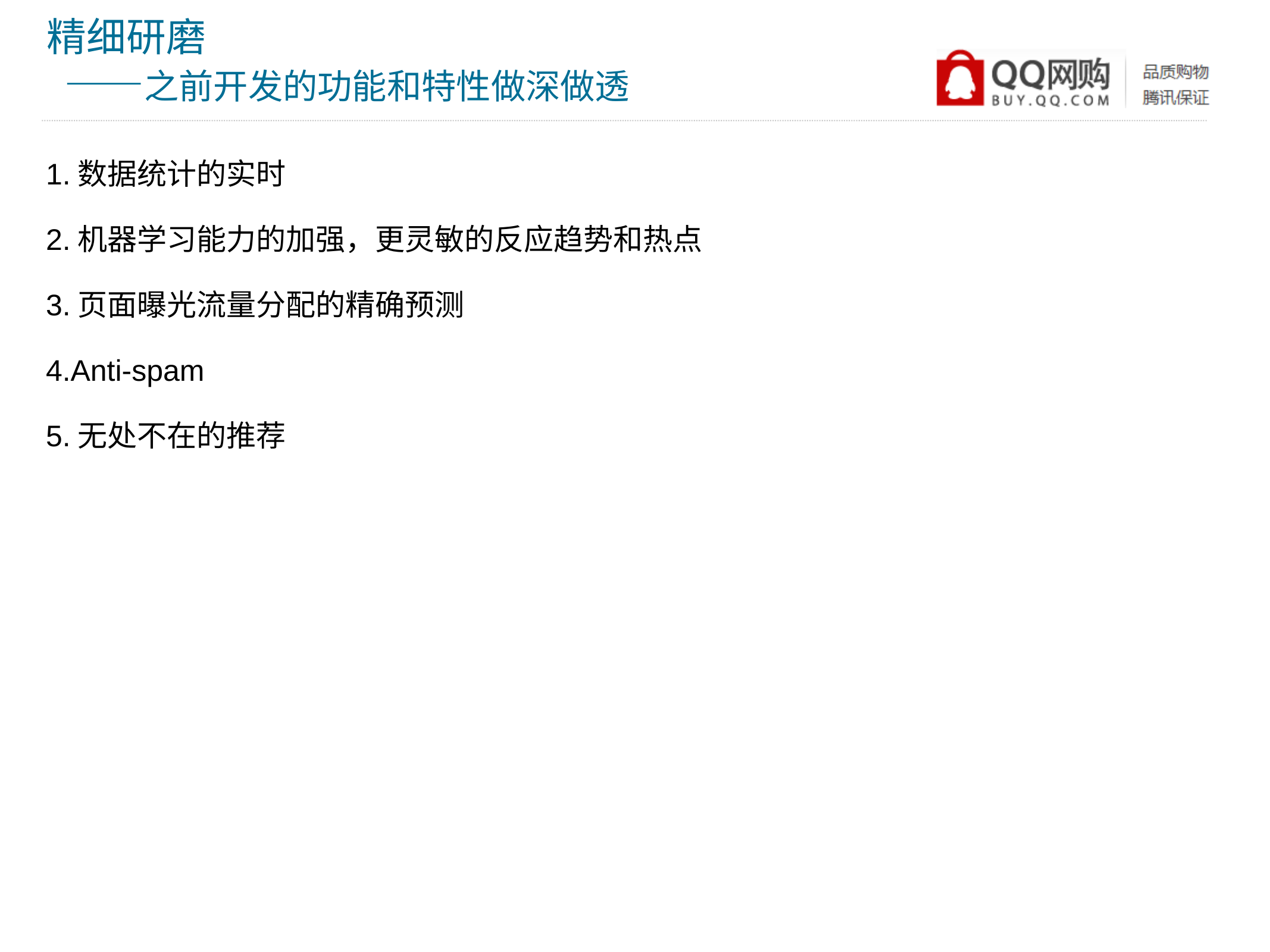

# 精细研磨 ——之前开发的功能和特性做深做透

1.数据统计的实时
2.机器学习能力的加强，更灵敏的反应趋势和热点
3.页面曝光流量分配的精确预测
4.Anti-spam
5.无处不在的推荐